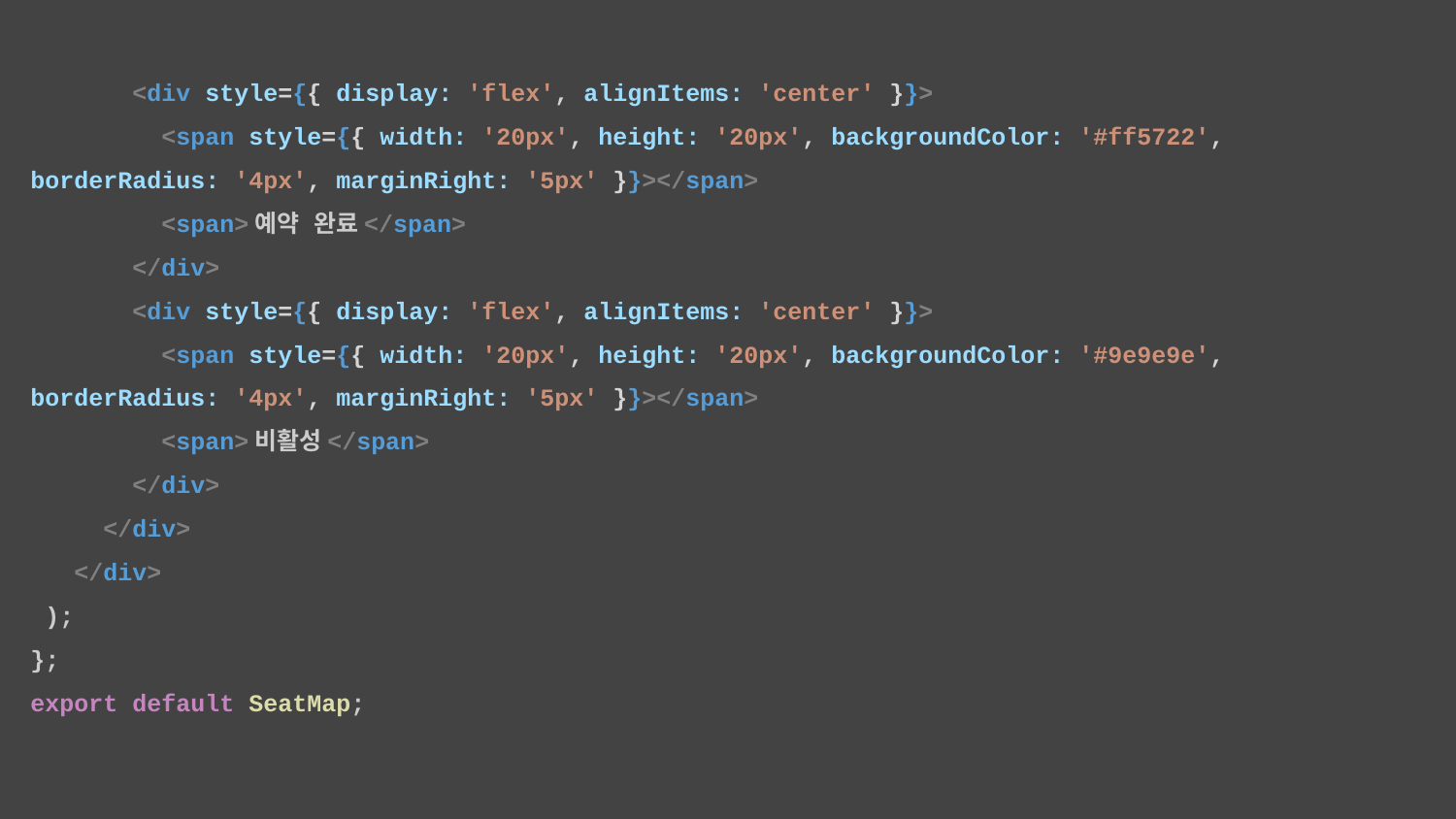

<div style={{ display: 'flex', alignItems: 'center' }}>
         <span style={{ width: '20px', height: '20px', backgroundColor: '#ff5722', borderRadius: '4px', marginRight: '5px' }}></span>
         <span>예약 완료</span>
       </div>
       <div style={{ display: 'flex', alignItems: 'center' }}>
         <span style={{ width: '20px', height: '20px', backgroundColor: '#9e9e9e', borderRadius: '4px', marginRight: '5px' }}></span>
         <span>비활성</span>
       </div>
     </div>
   </div>
 );
};
export default SeatMap;